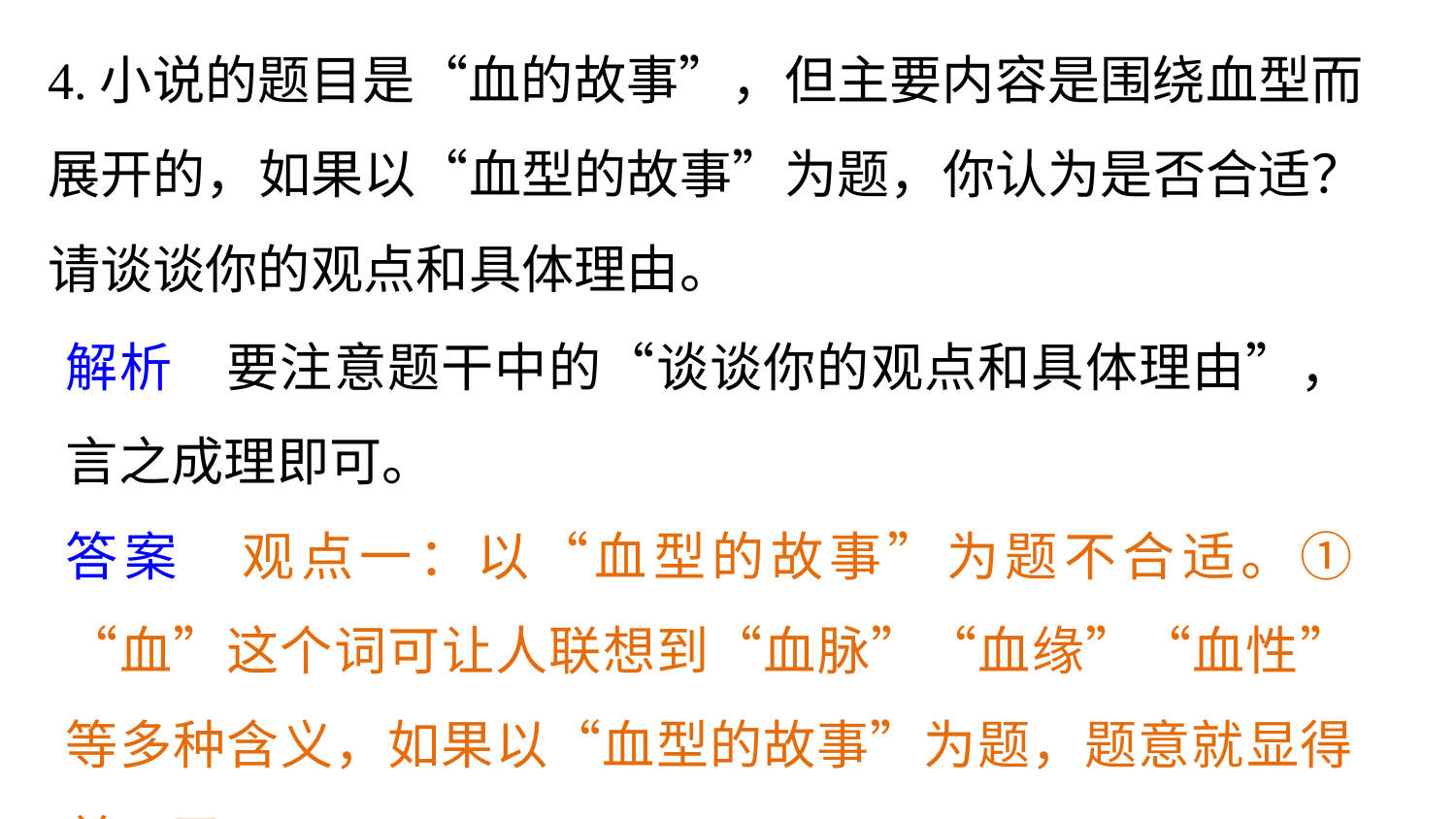

4.小说的题目是“血的故事”，但主要内容是围绕血型而展开的，如果以“血型的故事”为题，你认为是否合适？请谈谈你的观点和具体理由。
解析　要注意题干中的“谈谈你的观点和具体理由”，言之成理即可。
答案　观点一：以“血型的故事”为题不合适。①“血”这个词可让人联想到“血脉”“血缘”“血性”等多种含义，如果以“血型的故事”为题，题意就显得单一了；